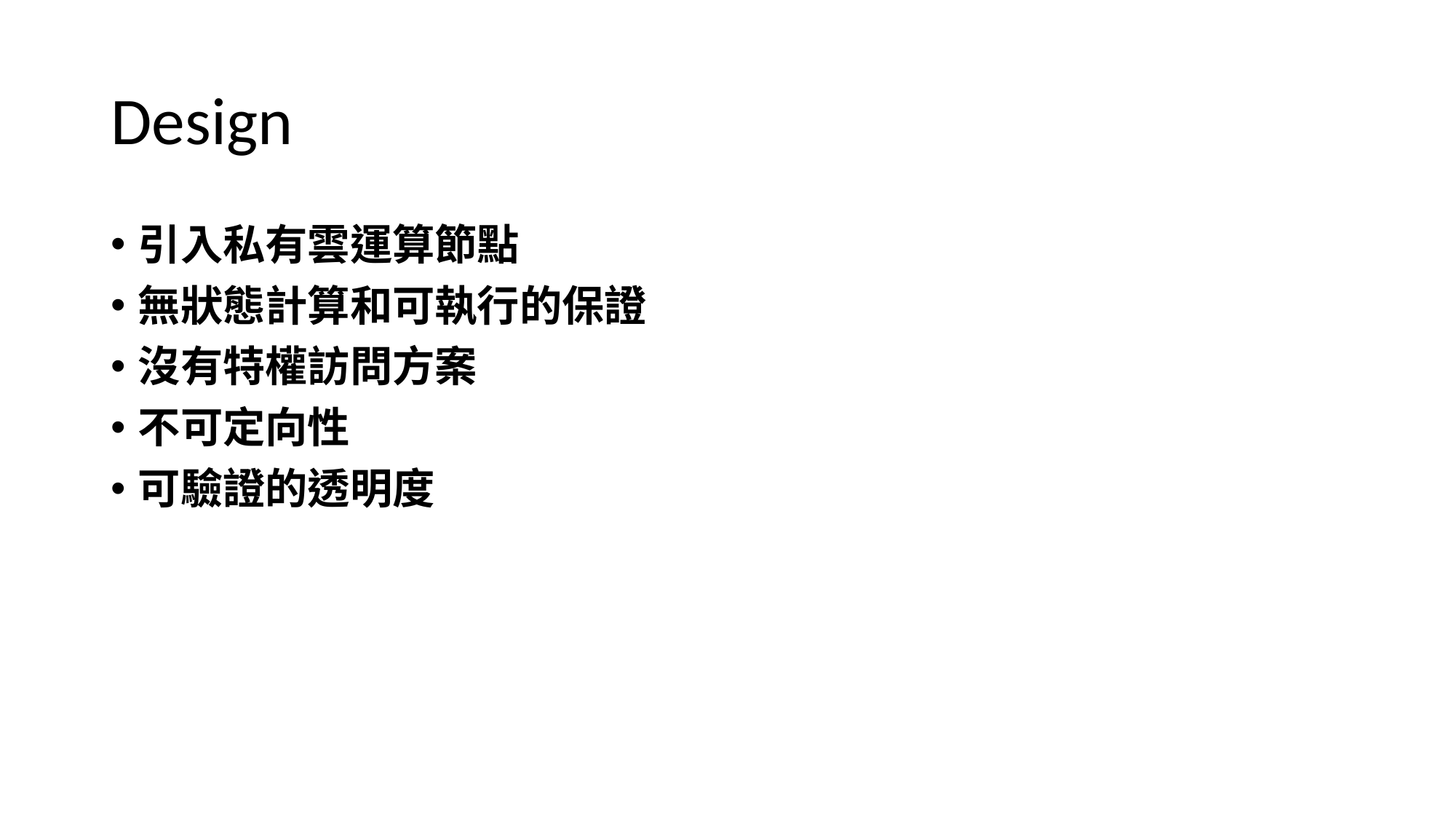

# Design
引入私有雲運算節點
無狀態計算和可執行的保證
沒有特權訪問方案
不可定向性
可驗證的透明度